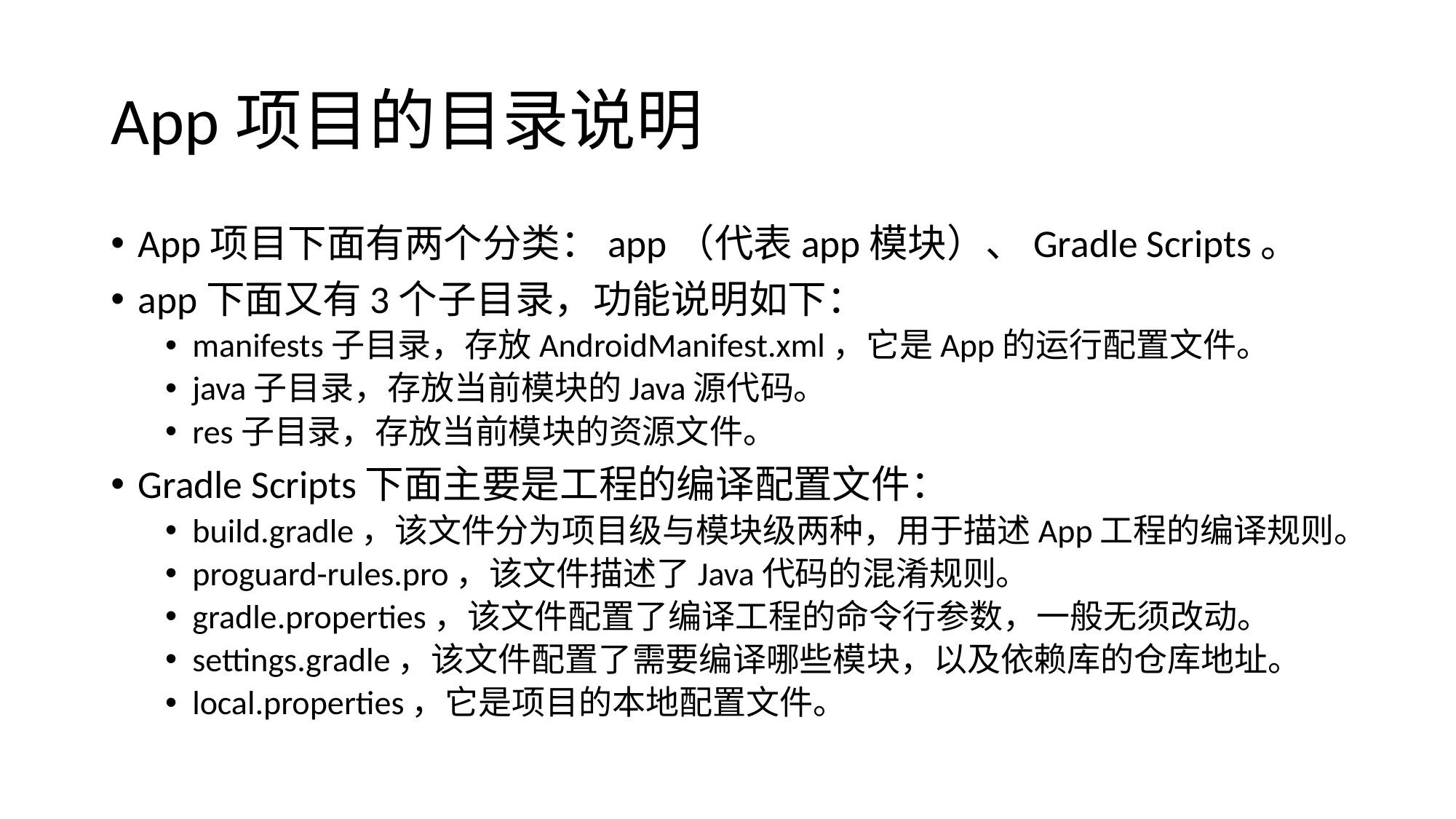

# App项目的目录说明
App项目下面有两个分类：app（代表app模块）、Gradle Scripts。
app下面又有3个子目录，功能说明如下：
manifests子目录，存放AndroidManifest.xml，它是App的运行配置文件。
java子目录，存放当前模块的Java源代码。
res子目录，存放当前模块的资源文件。
Gradle Scripts下面主要是工程的编译配置文件：
build.gradle，该文件分为项目级与模块级两种，用于描述App工程的编译规则。
proguard-rules.pro，该文件描述了Java代码的混淆规则。
gradle.properties，该文件配置了编译工程的命令行参数，一般无须改动。
settings.gradle，该文件配置了需要编译哪些模块，以及依赖库的仓库地址。
local.properties，它是项目的本地配置文件。